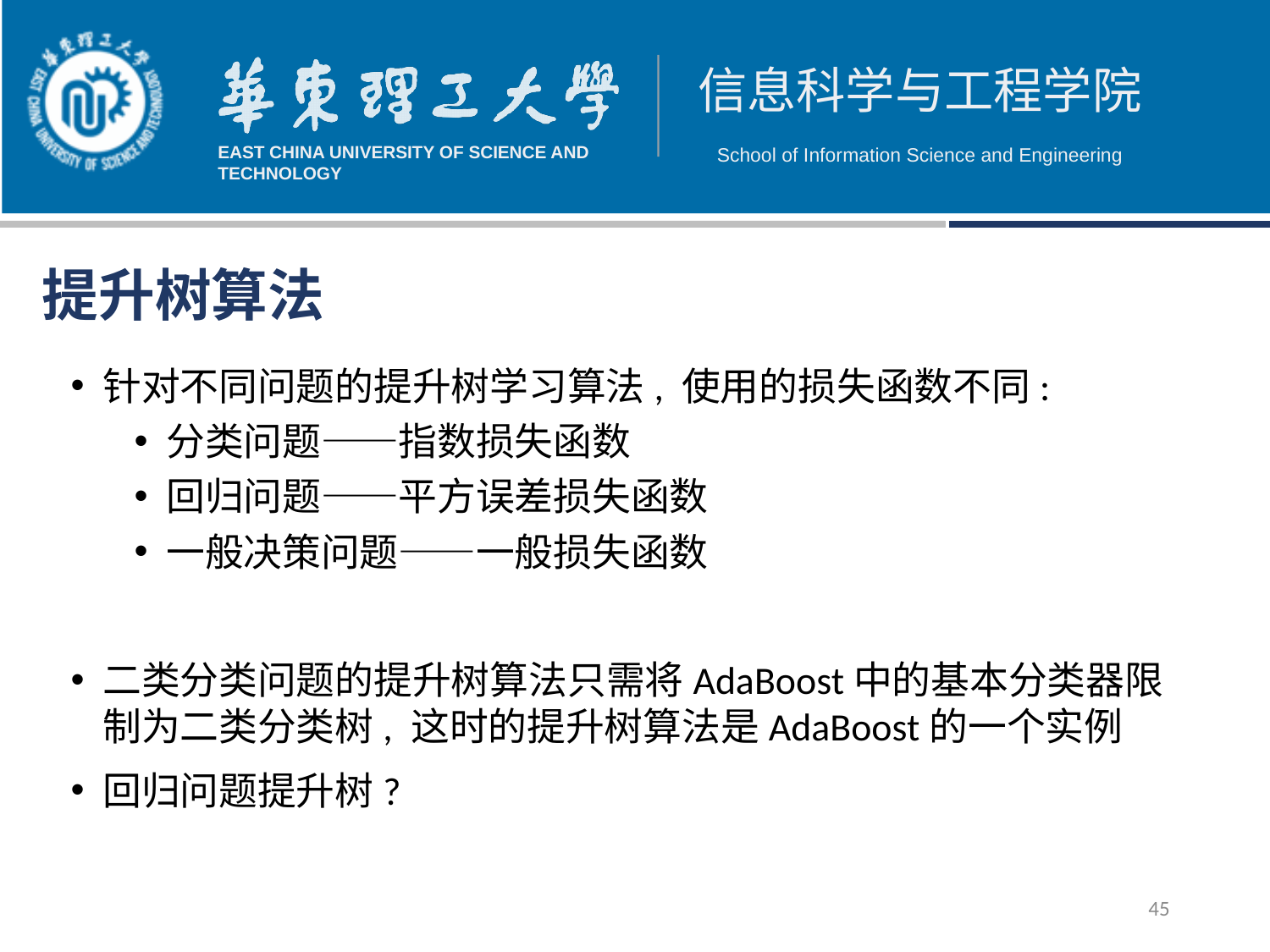

提升树算法
针对不同问题的提升树学习算法, 使用的损失函数不同:
分类问题——指数损失函数
回归问题——平方误差损失函数
一般决策问题——一般损失函数

二类分类问题的提升树算法只需将AdaBoost中的基本分类器限制为二类分类树, 这时的提升树算法是AdaBoost的一个实例
回归问题提升树?
45